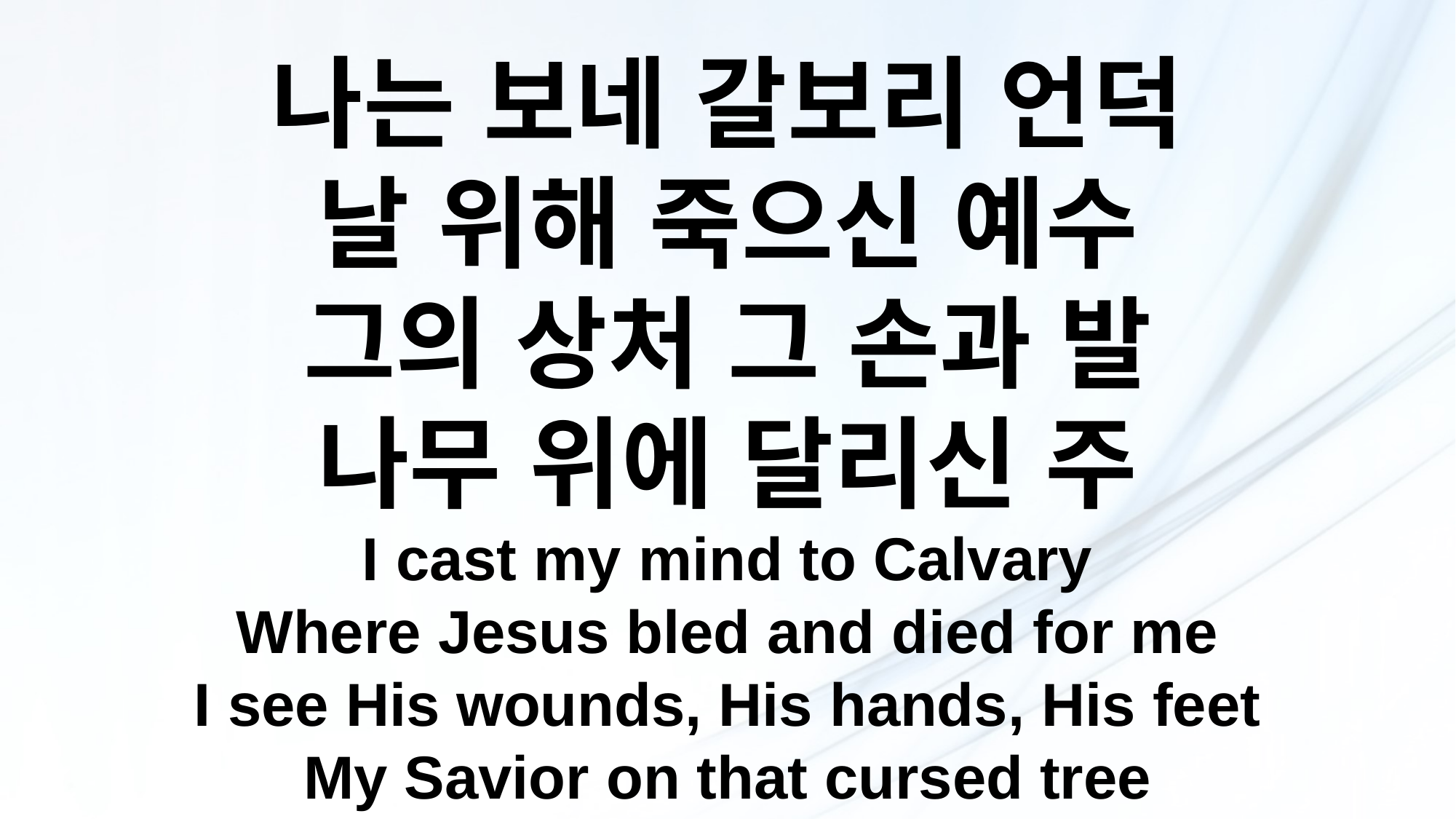

나는 보네 갈보리 언덕
날 위해 죽으신 예수
그의 상처 그 손과 발
나무 위에 달리신 주
I cast my mind to Calvary
Where Jesus bled and died for me
I see His wounds, His hands, His feet
My Savior on that cursed tree